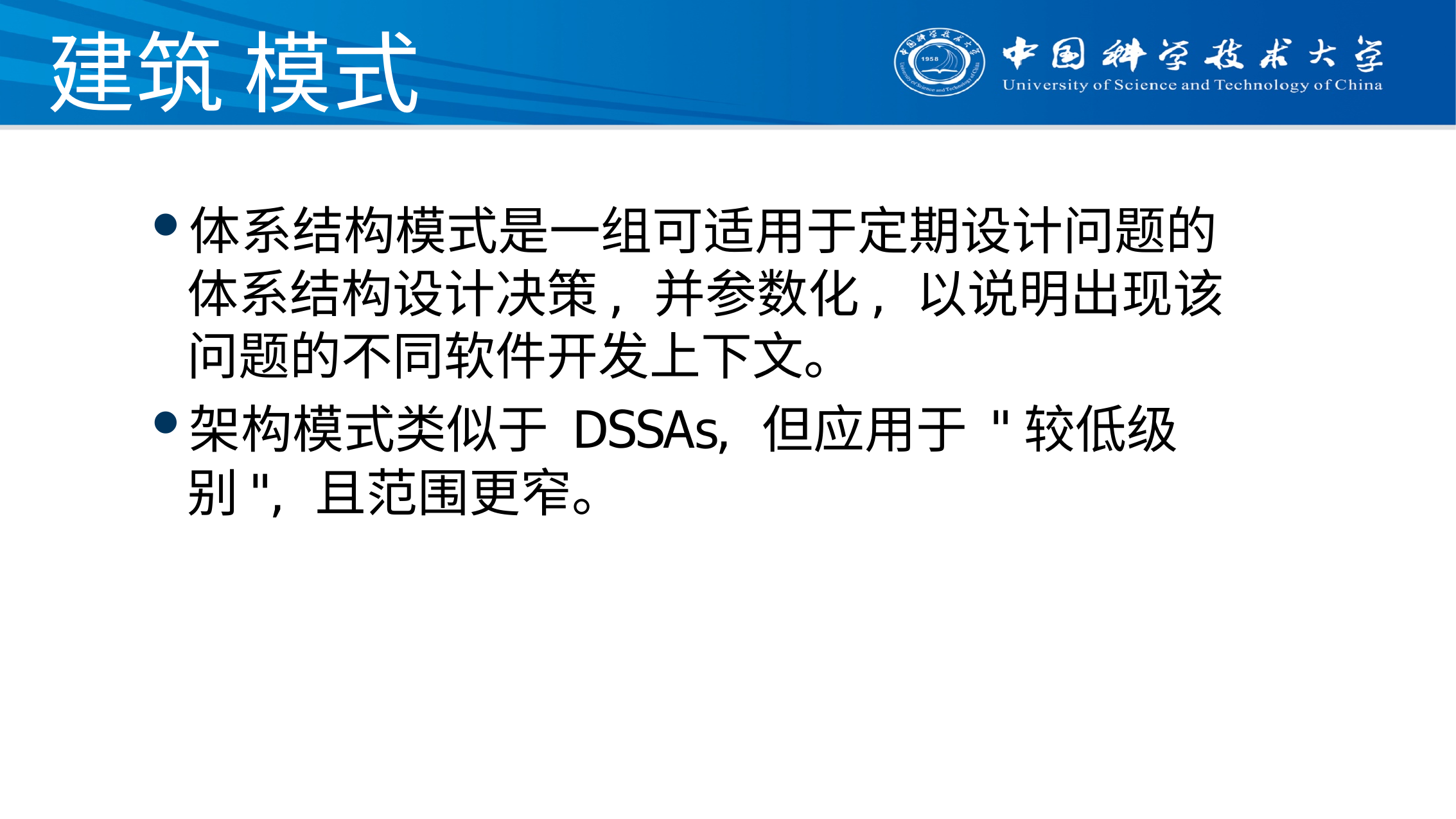

# 建筑 模式
体系结构模式是一组可适用于定期设计问题的体系结构设计决策, 并参数化, 以说明出现该问题的不同软件开发上下文。
架构模式类似于 DSSAs, 但应用于 "较低级别", 且范围更窄。